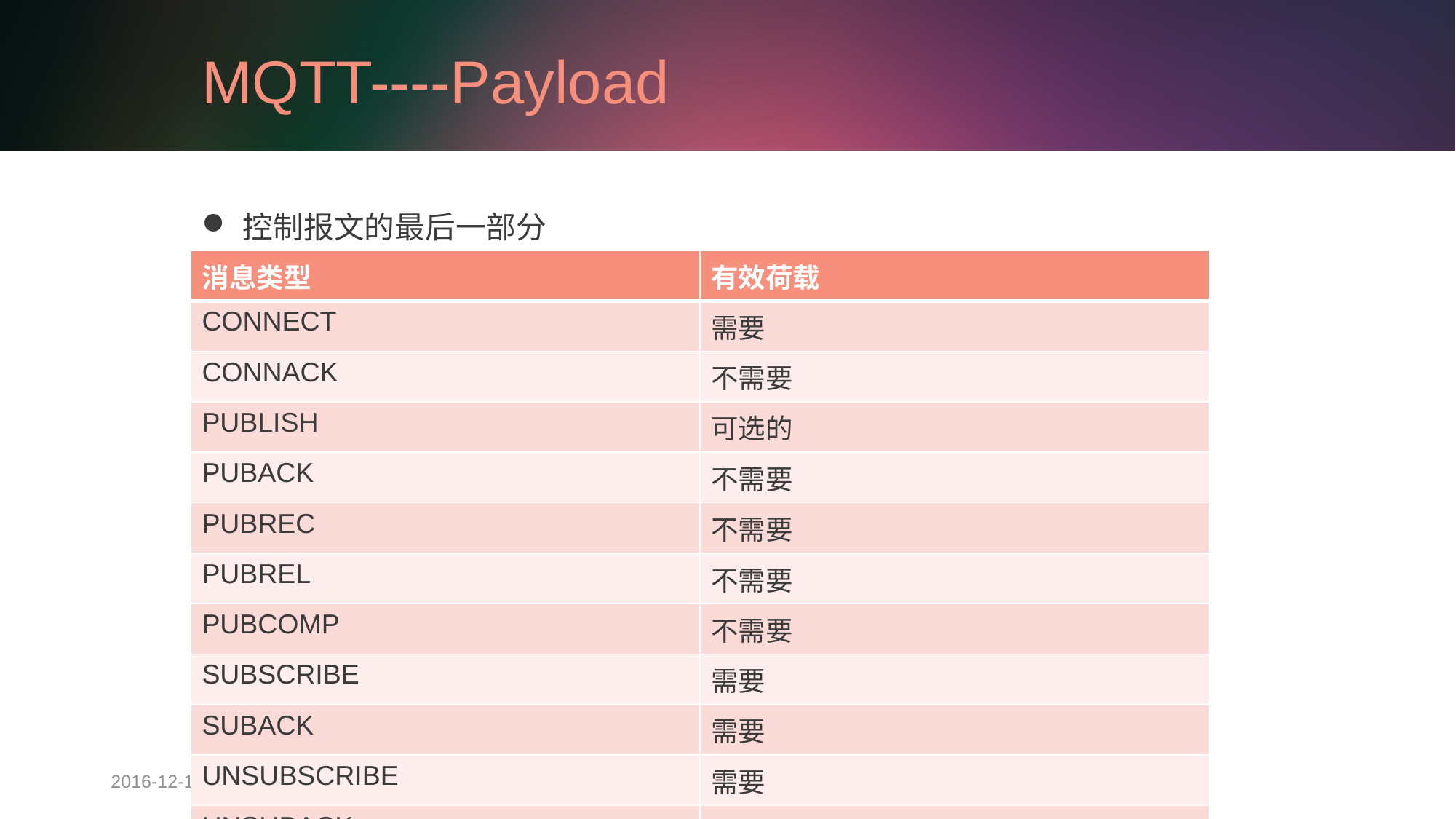

# MQTT----Payload
控制报文的最后一部分
| 消息类型 | 有效荷载 |
| --- | --- |
| CONNECT | 需要 |
| CONNACK | 不需要 |
| PUBLISH | 可选的 |
| PUBACK | 不需要 |
| PUBREC | 不需要 |
| PUBREL | 不需要 |
| PUBCOMP | 不需要 |
| SUBSCRIBE | 需要 |
| SUBACK | 需要 |
| UNSUBSCRIBE | 需要 |
| UNSUBACK | 不需要 |
| PINGREQ | 不需要 |
| PINGRESP | 不需要 |
| DISCONNECT | 不需要 |
2016-12-14
Mu,Yang
15